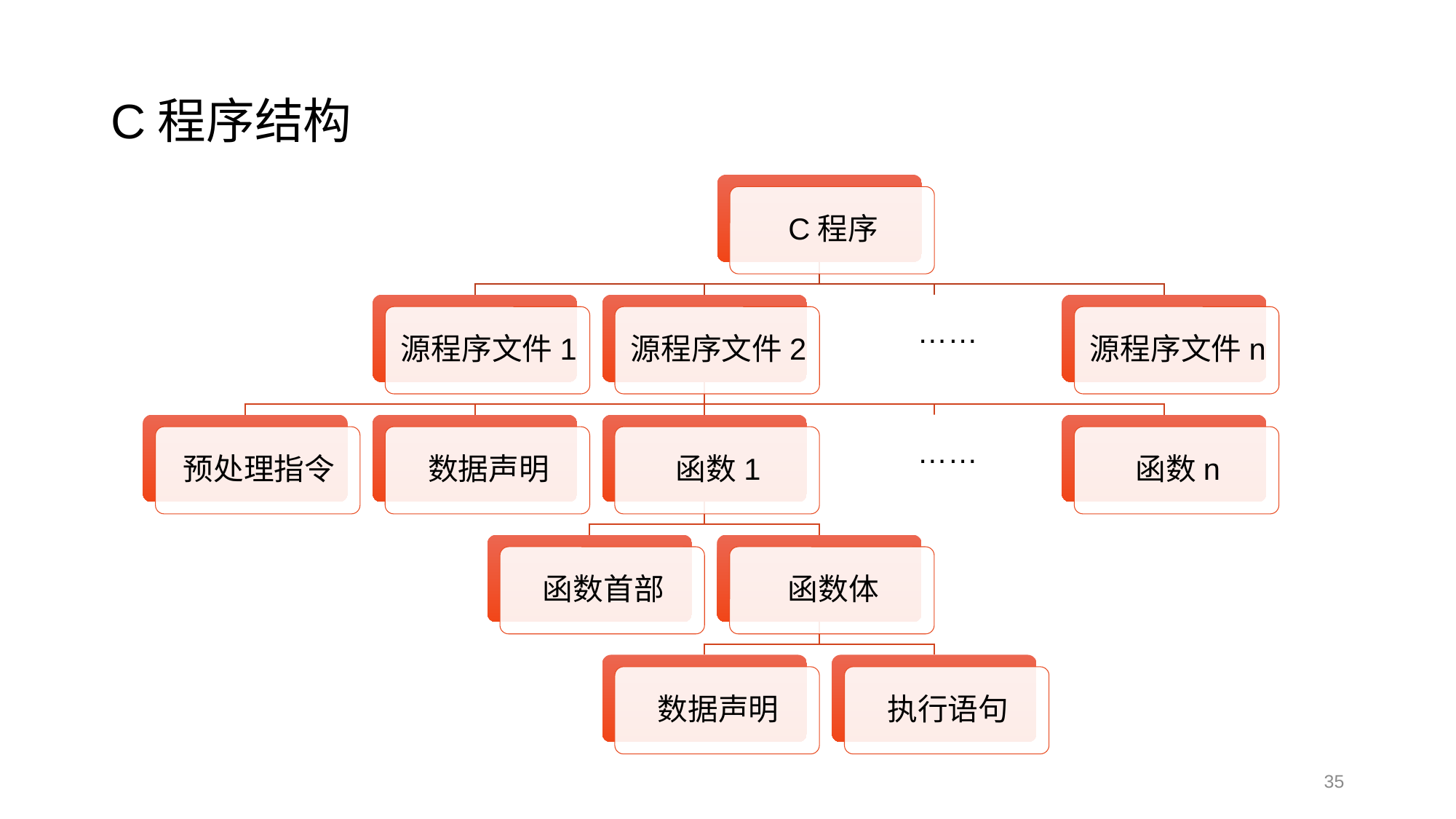

# C程序结构
C程序
源程序文件1
源程序文件2
预处理指令
数据声明
函数1
函数首部
函数体
数据声明
执行语句
……
函数n
……
源程序文件n
35